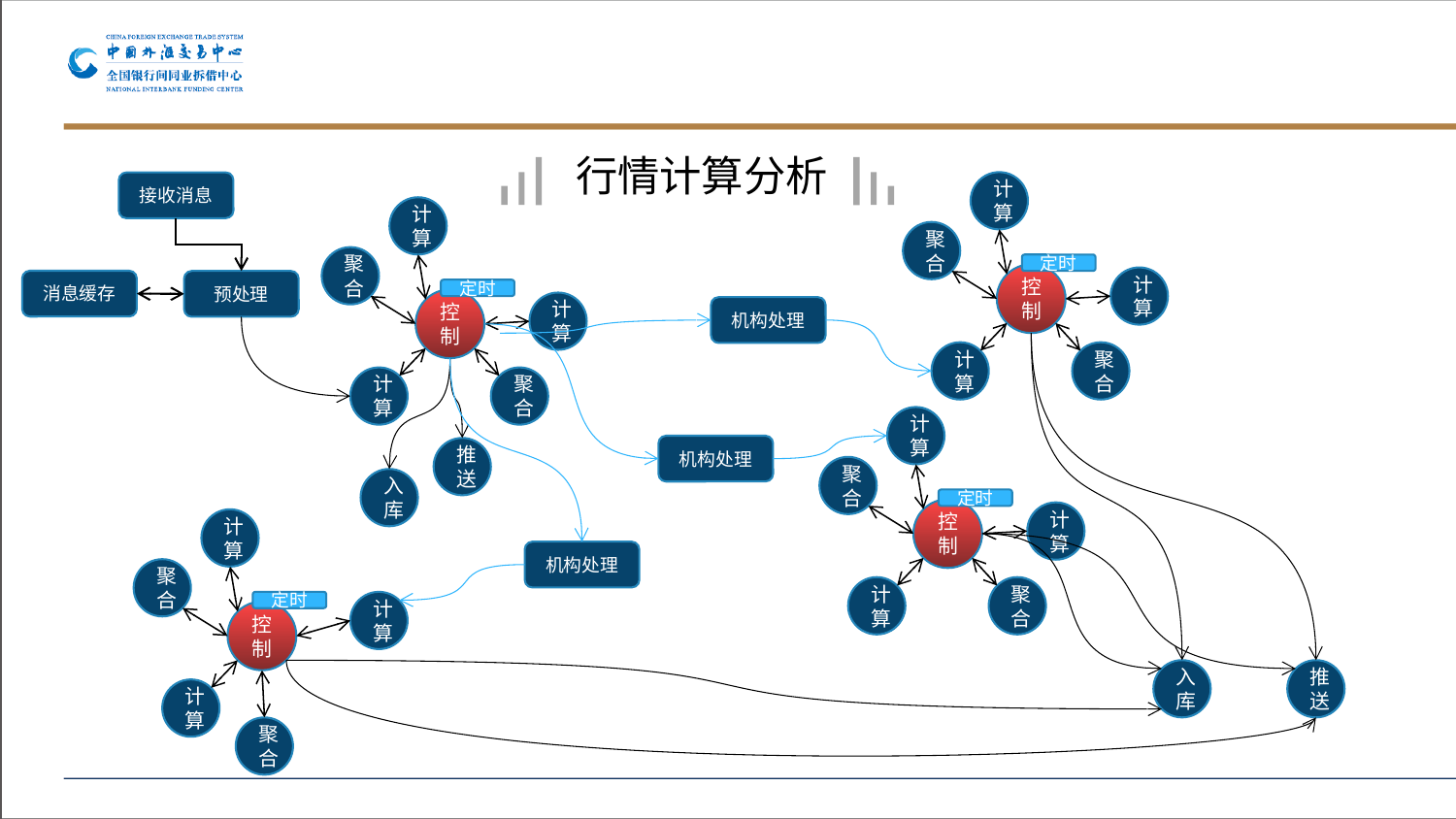

行情计算分析

计算
接收消息

计算
聚合
聚合
定时
控制
计算
消息缓存
预处理
定时
控制
计算
机构处理
计算
聚合
计算
聚合
计算
机构处理
推送
聚合
入库
定时
控制
计算
计算
机构处理
聚合
计算
聚合
定时
计算
控制
入库
推送
计算
聚合